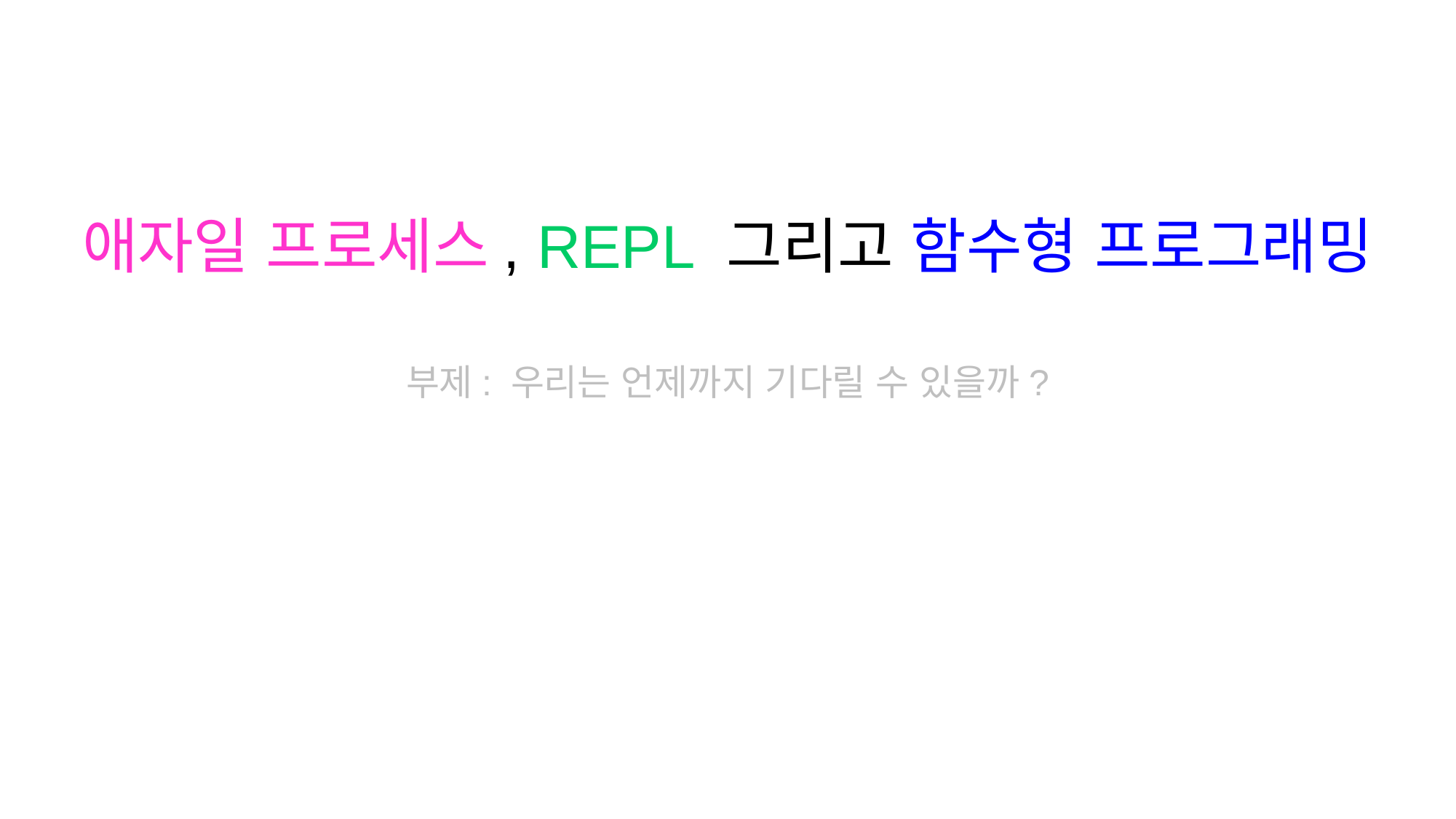

애자일 프로세스, REPL 그리고 함수형 프로그래밍
부제: 우리는 언제까지 기다릴 수 있을까?